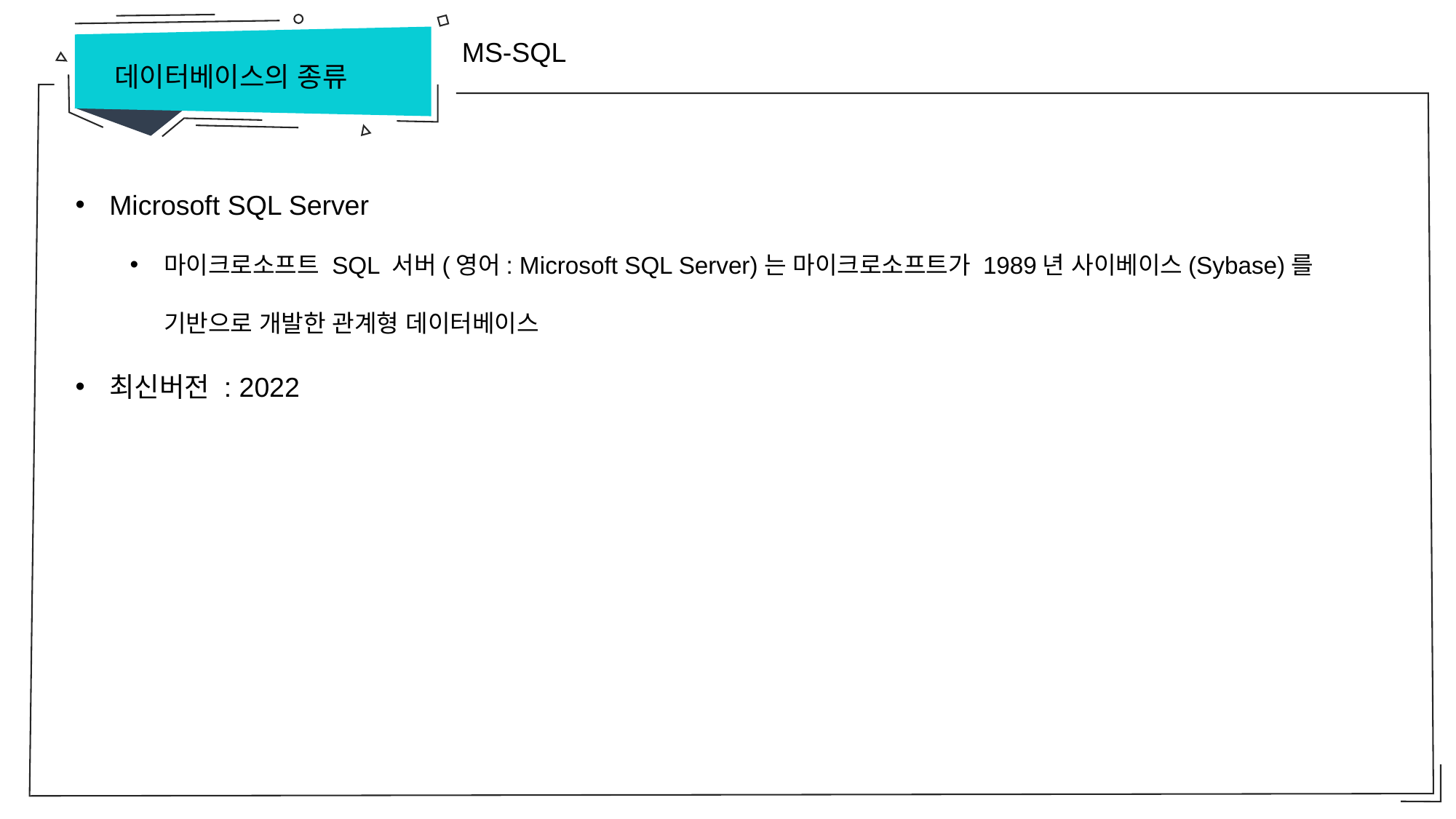

MS-SQL
데이터베이스의 종류
Microsoft SQL Server
마이크로소프트 SQL 서버(영어: Microsoft SQL Server)는 마이크로소프트가 1989년 사이베이스(Sybase)를 기반으로 개발한 관계형 데이터베이스
최신버전 : 2022